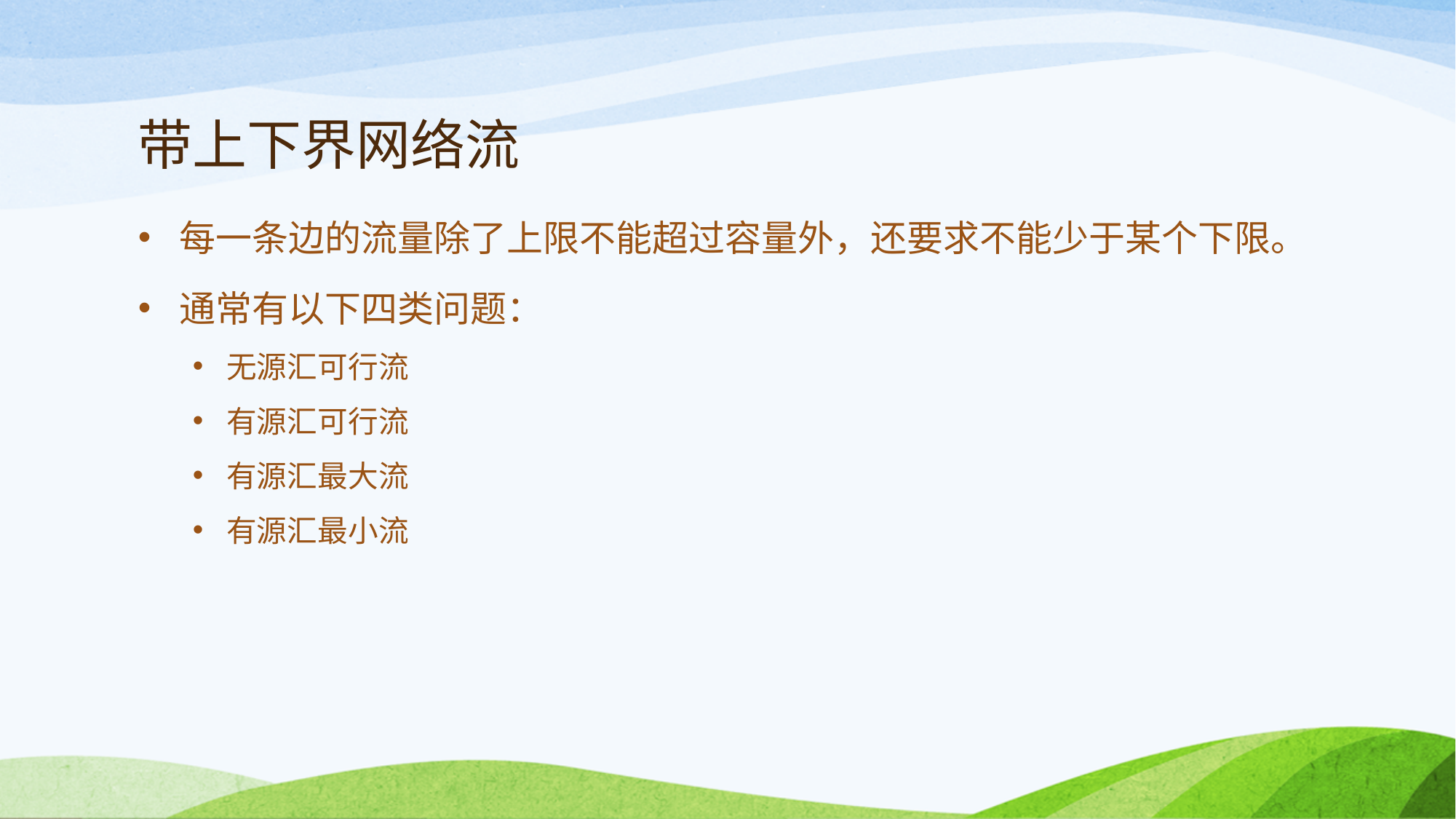

# 带上下界网络流
每一条边的流量除了上限不能超过容量外，还要求不能少于某个下限。
通常有以下四类问题：
无源汇可行流
有源汇可行流
有源汇最大流
有源汇最小流